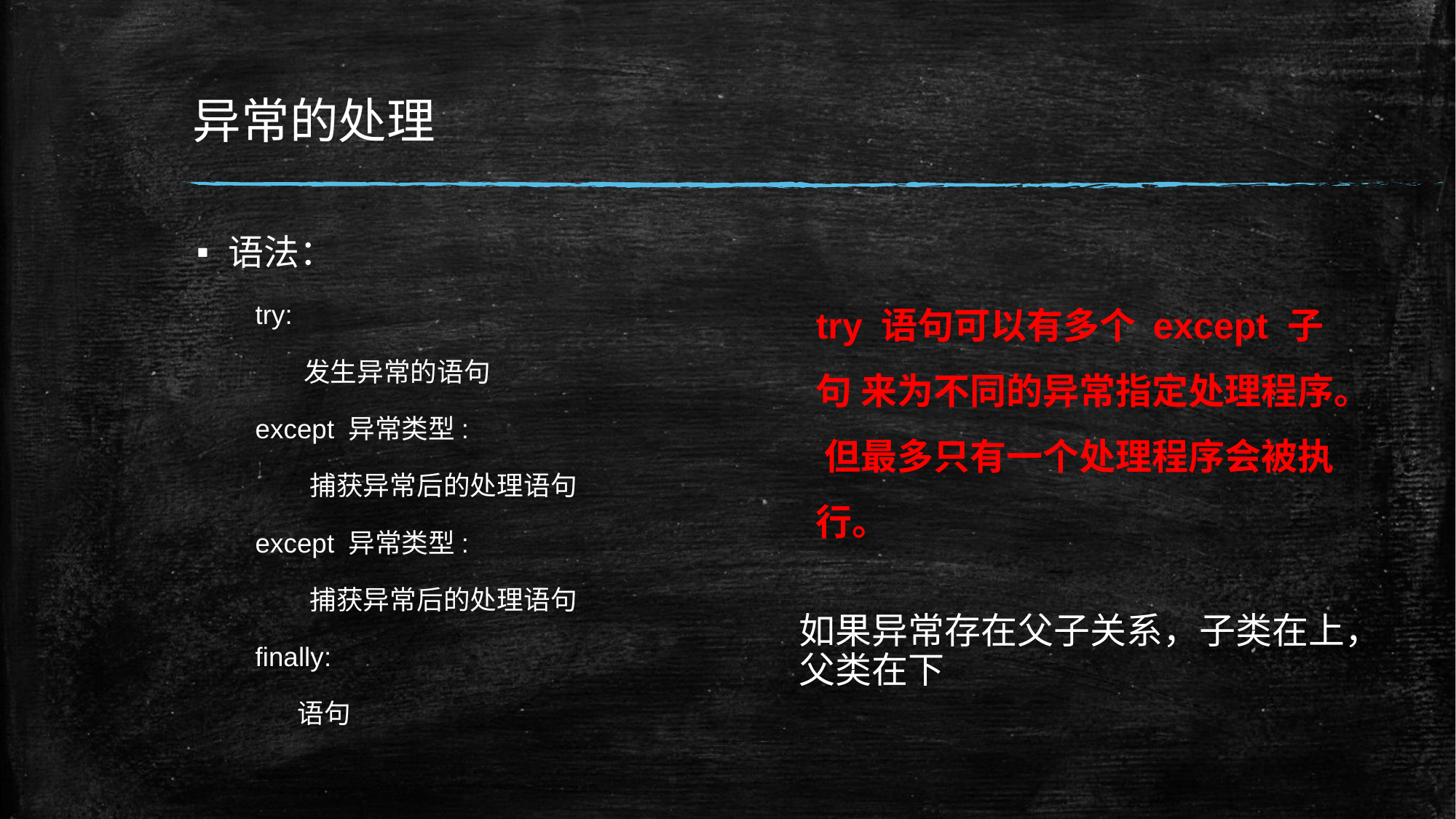

# 异常的处理
语法：
try:
       发生异常的语句
except 异常类型:
        捕获异常后的处理语句
except 异常类型:
        捕获异常后的处理语句
finally:
      语句

try 语句可以有多个 except 子句 来为不同的异常指定处理程序。 但最多只有一个处理程序会被执行。
rugu
如果异常存在父子关系，子类在上，
父类在下